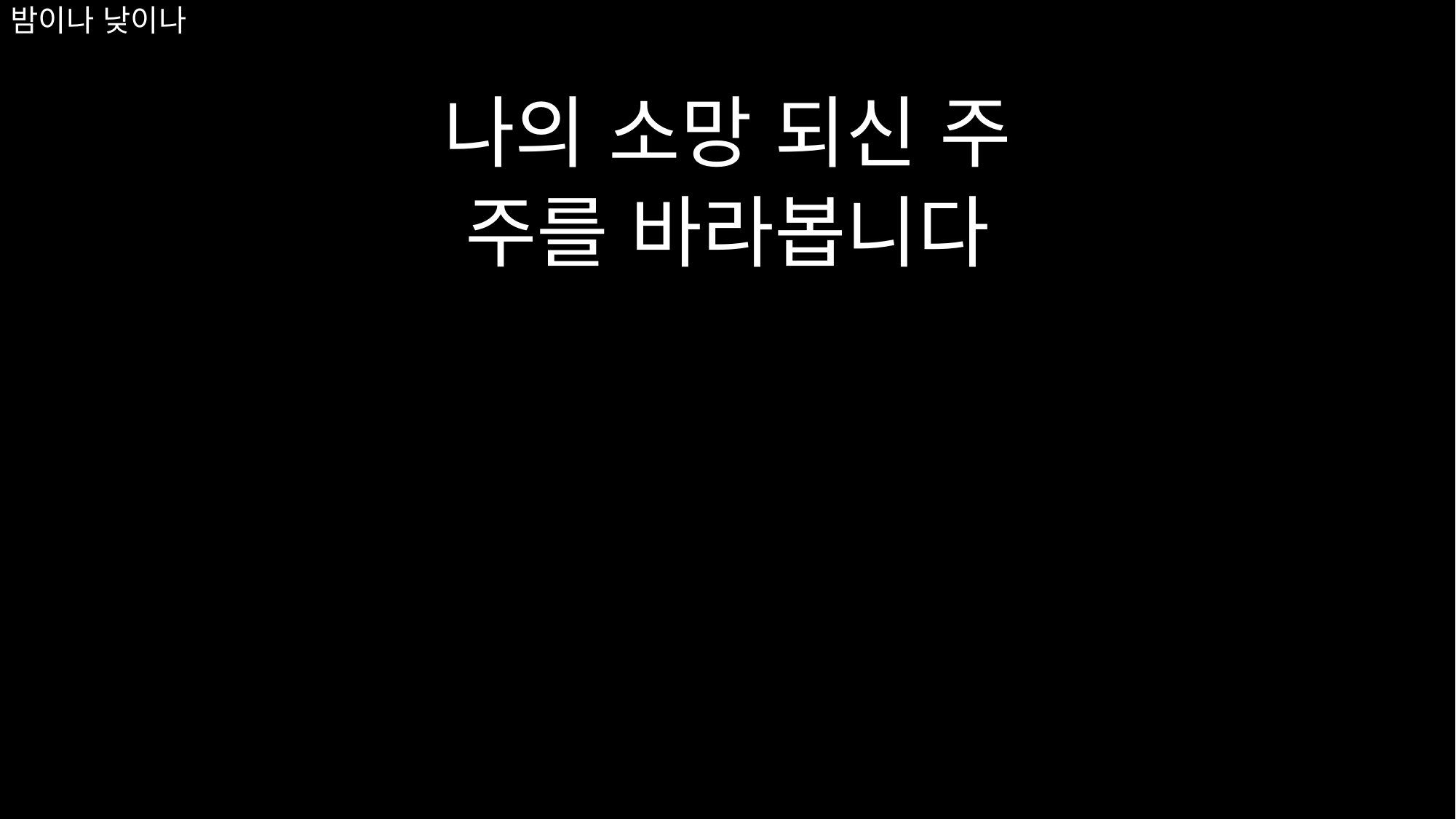

# 밤이나 낮이나
나의 소망 되신 주
주를 바라봅니다